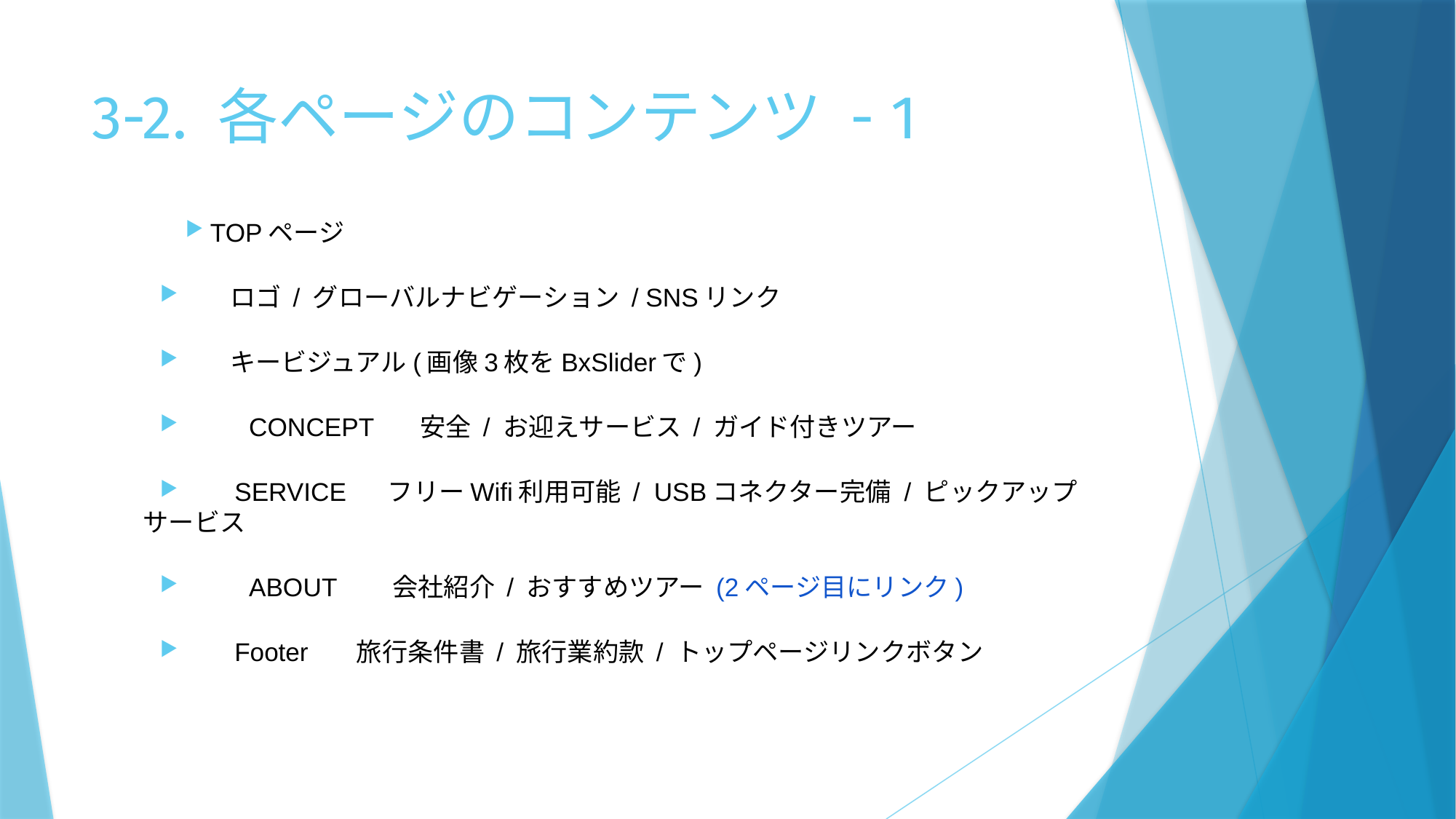

# 3-2. 各ページのコンテンツ - 1
 TOPページ
        ロゴ / グローバルナビゲーション / SNSリンク
        キービジュアル(画像3枚をBxSliderで)
　　  CONCEPT  　安全 / お迎えサービス / ガイド付きツアー
        SERVICE     フリーWifi利用可能 /  USBコネクター完備 / ピックアップサービス
　　  ABOUT       会社紹介 / おすすめツアー (2ページ目にリンク)
        Footer      旅行条件書 / 旅行業約款 / トップページリンクボタン